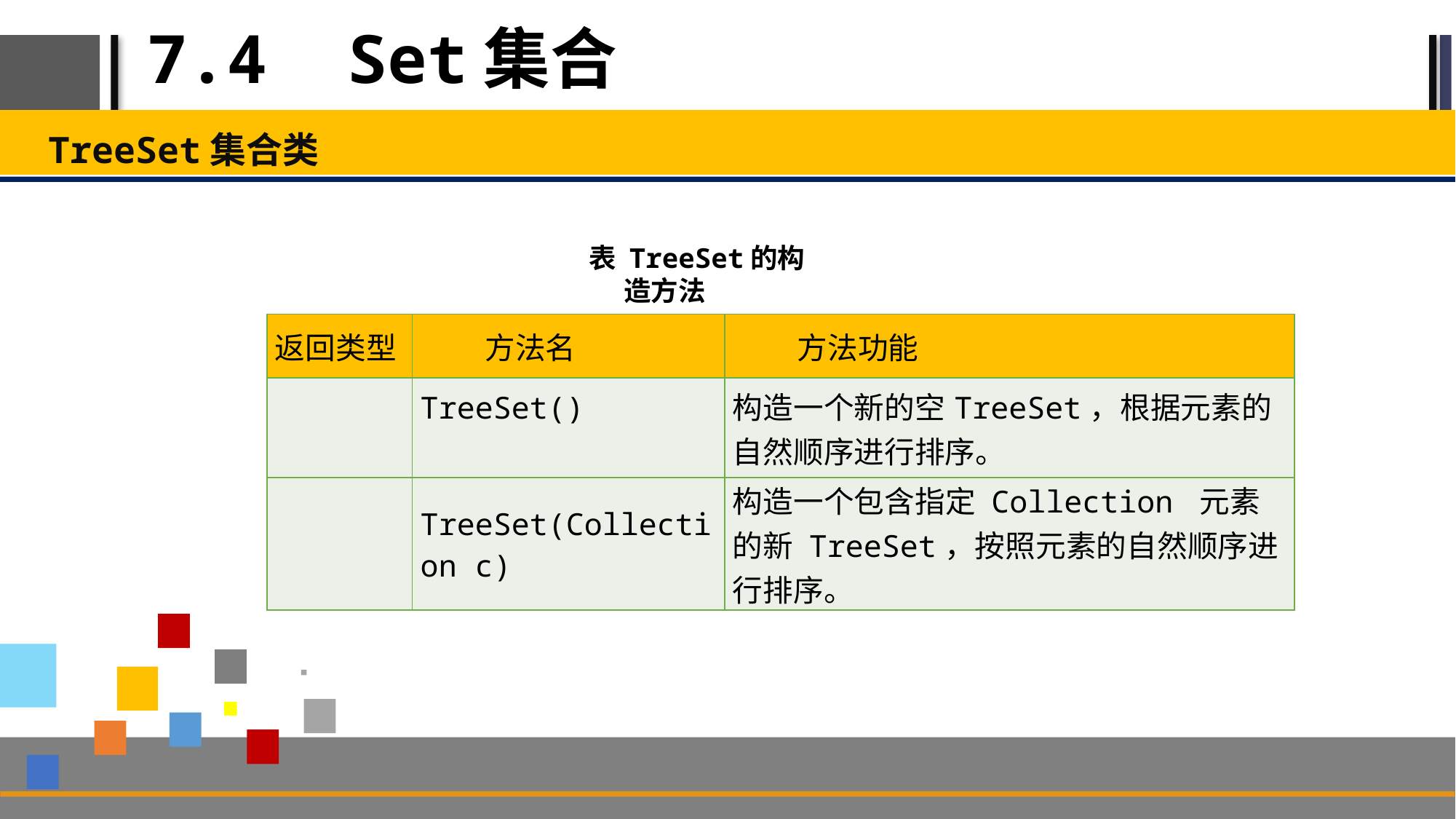

# 7.4  Set集合

TreeSet集合类

表 TreeSet的构造方法
| 返回类型 | 方法名 | 方法功能 |
| --- | --- | --- |
|  | TreeSet() | 构造一个新的空TreeSet，根据元素的自然顺序进行排序。 |
|  | TreeSet(Collection c) | 构造一个包含指定 Collection 元素的新 TreeSet，按照元素的自然顺序进行排序。 |